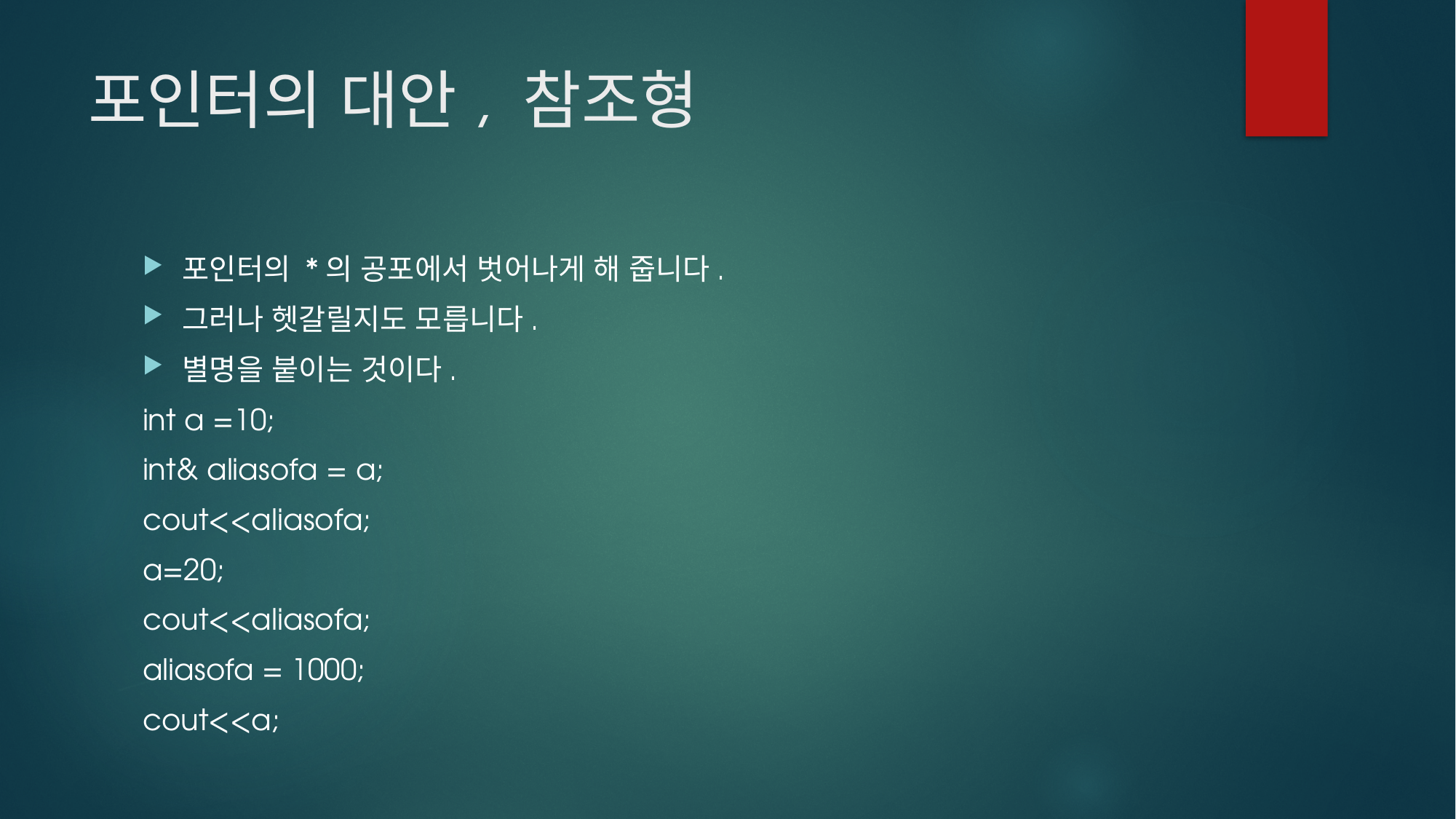

# 포인터의 대안, 참조형
포인터의 *의 공포에서 벗어나게 해 줍니다.
그러나 헷갈릴지도 모릅니다.
별명을 붙이는 것이다.
int a =10;
int& aliasofa = a;
cout<<aliasofa;
a=20;
cout<<aliasofa;
aliasofa = 1000;
cout<<a;